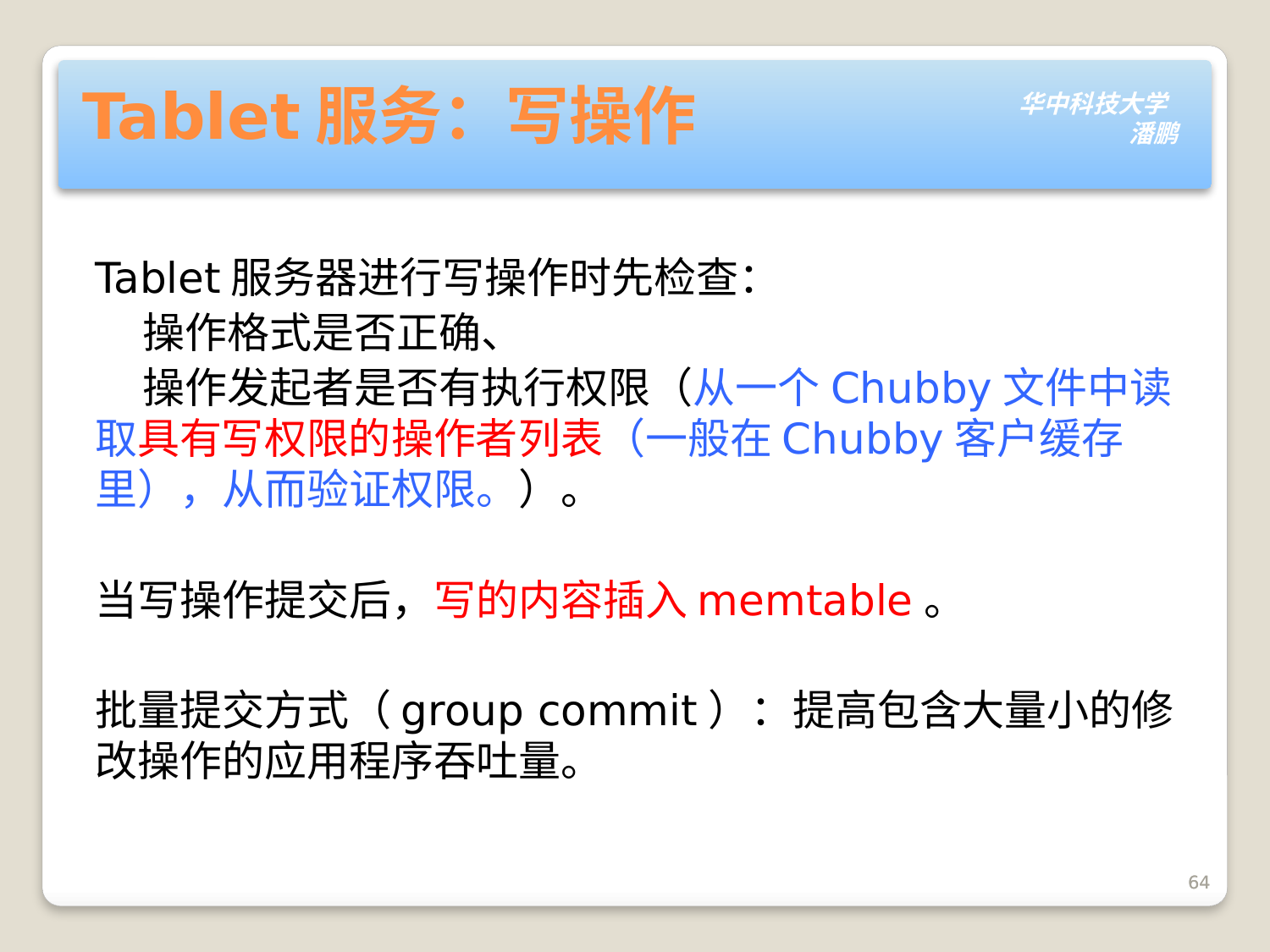

# Tablet服务：写操作
Tablet服务器进行写操作时先检查：
    操作格式是否正确、
    操作发起者是否有执行权限（从一个Chubby文件中读取具有写权限的操作者列表（一般在Chubby客户缓存里），从而验证权限。）。

当写操作提交后，写的内容插入memtable。

批量提交方式（group commit）：提高包含大量小的修改操作的应用程序吞吐量。
64
64